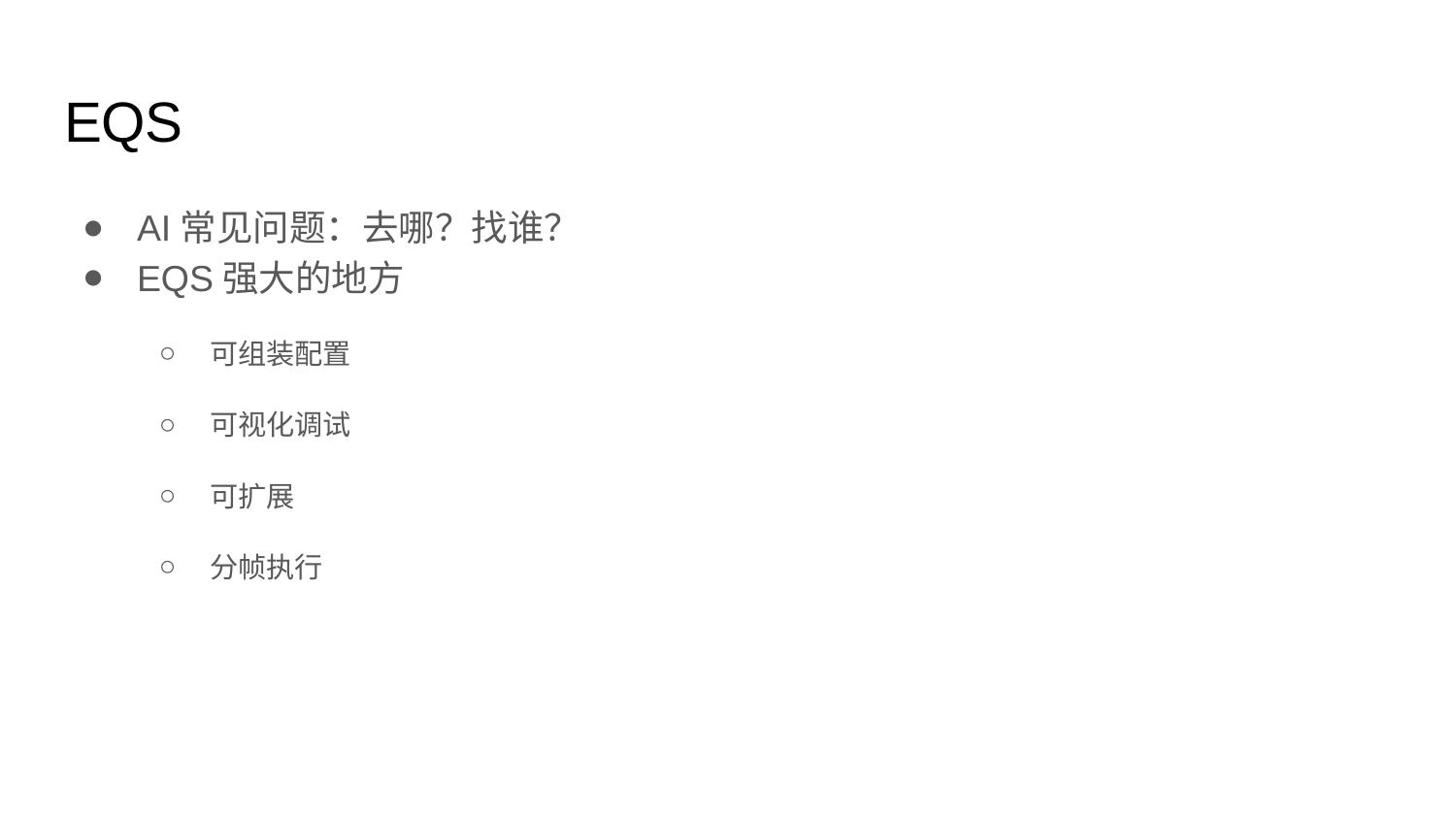

# EQS
AI常见问题：去哪？找谁？
EQS强大的地方
可组装配置
可视化调试
可扩展
分帧执行